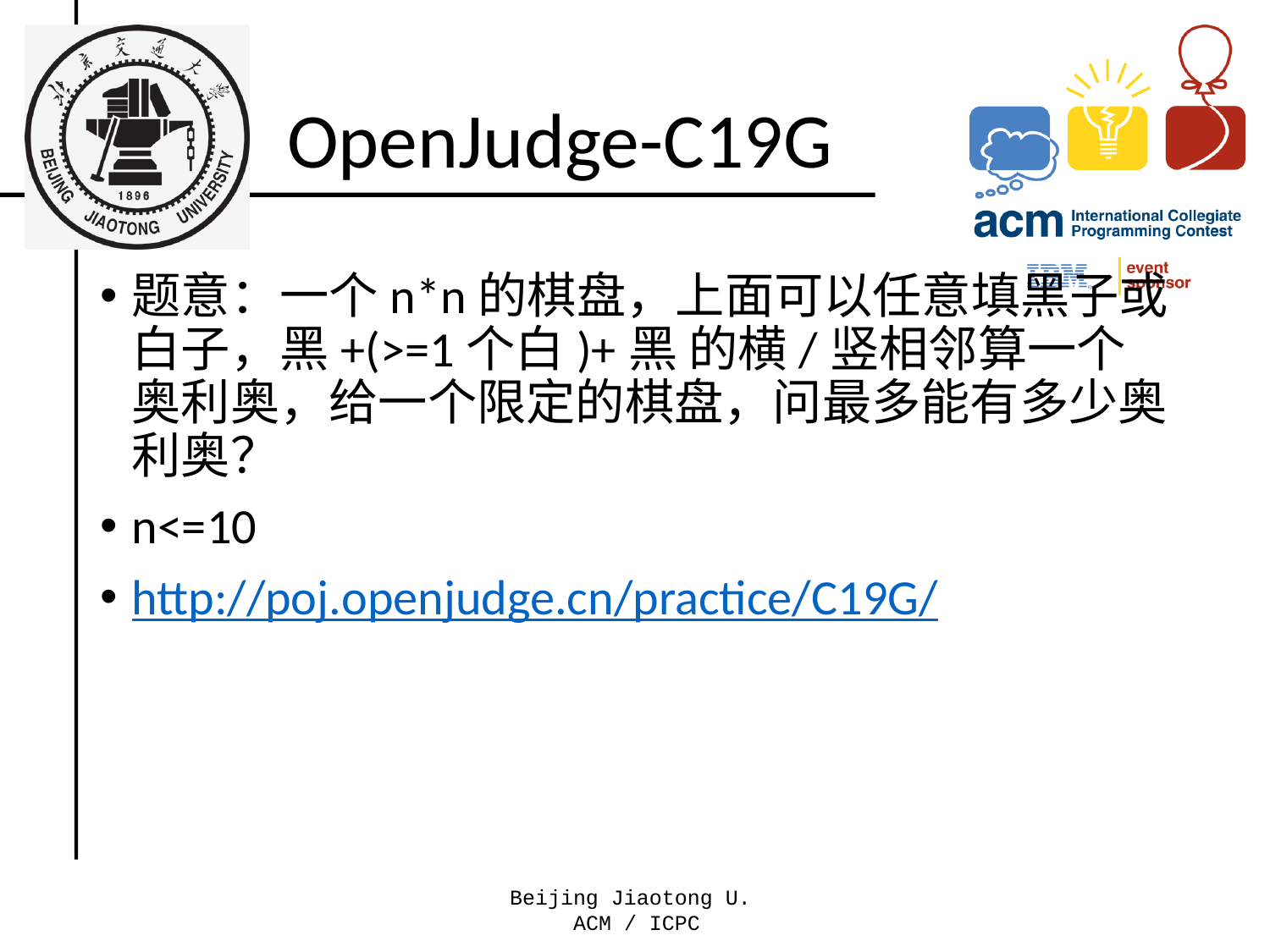

# OpenJudge-C19G
题意：一个n*n的棋盘，上面可以任意填黑子或白子，黑+(>=1个白)+黑 的横/竖相邻算一个奥利奥，给一个限定的棋盘，问最多能有多少奥利奥？
n<=10
http://poj.openjudge.cn/practice/C19G/